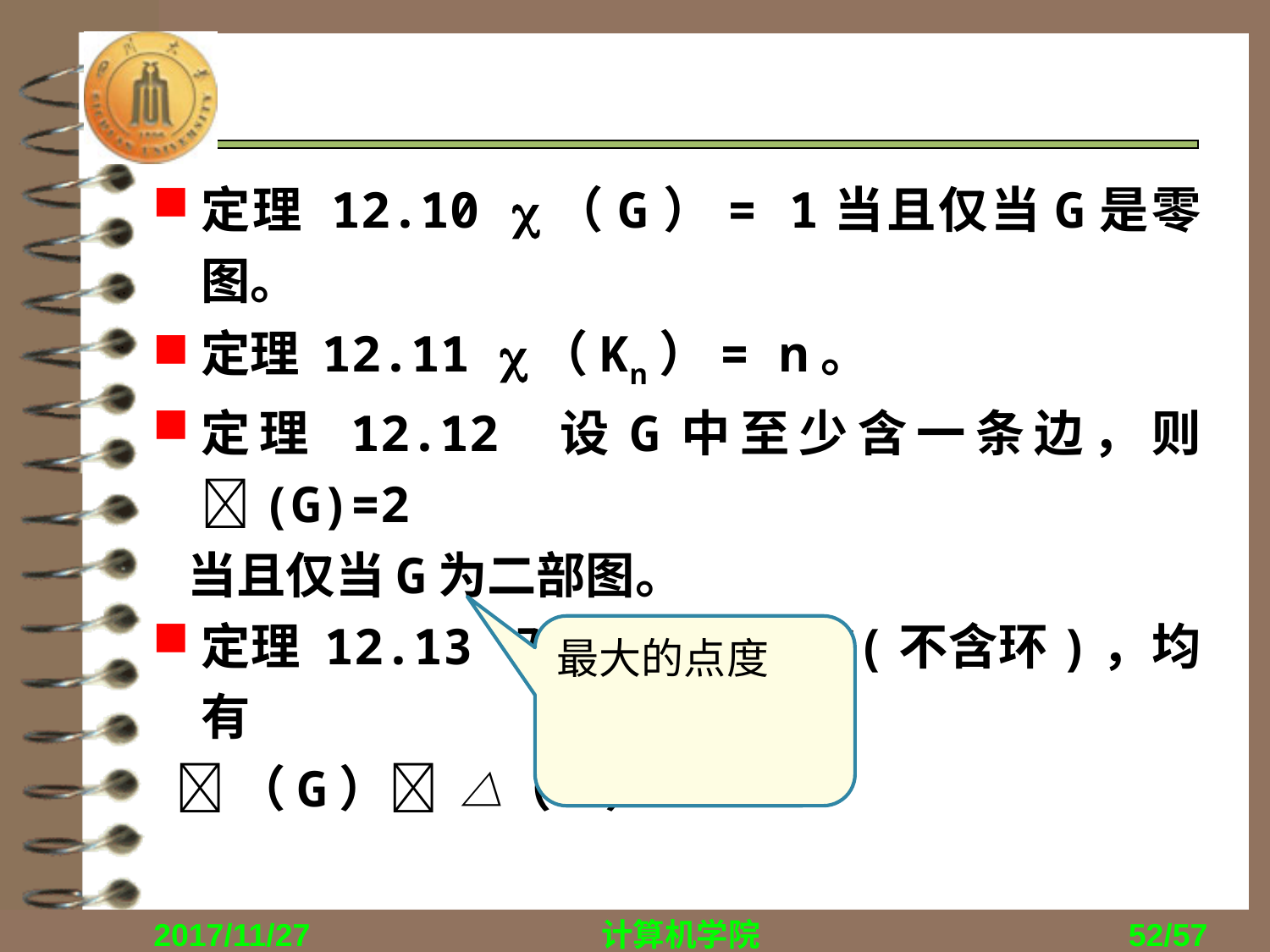

#
定理 12.10 χ（G）= 1当且仅当G是零图。
定理 12.11 χ（Kn）= n。
定理 12.12 设G中至少含一条边，则χ(G)=2
  当且仅当G为二部图。
定理 12.13 对于任意的图G(不含环)，均有
  χ（G）≤  △（G）+ 1
最大的点度
2017/11/27
计算机学院
52/57